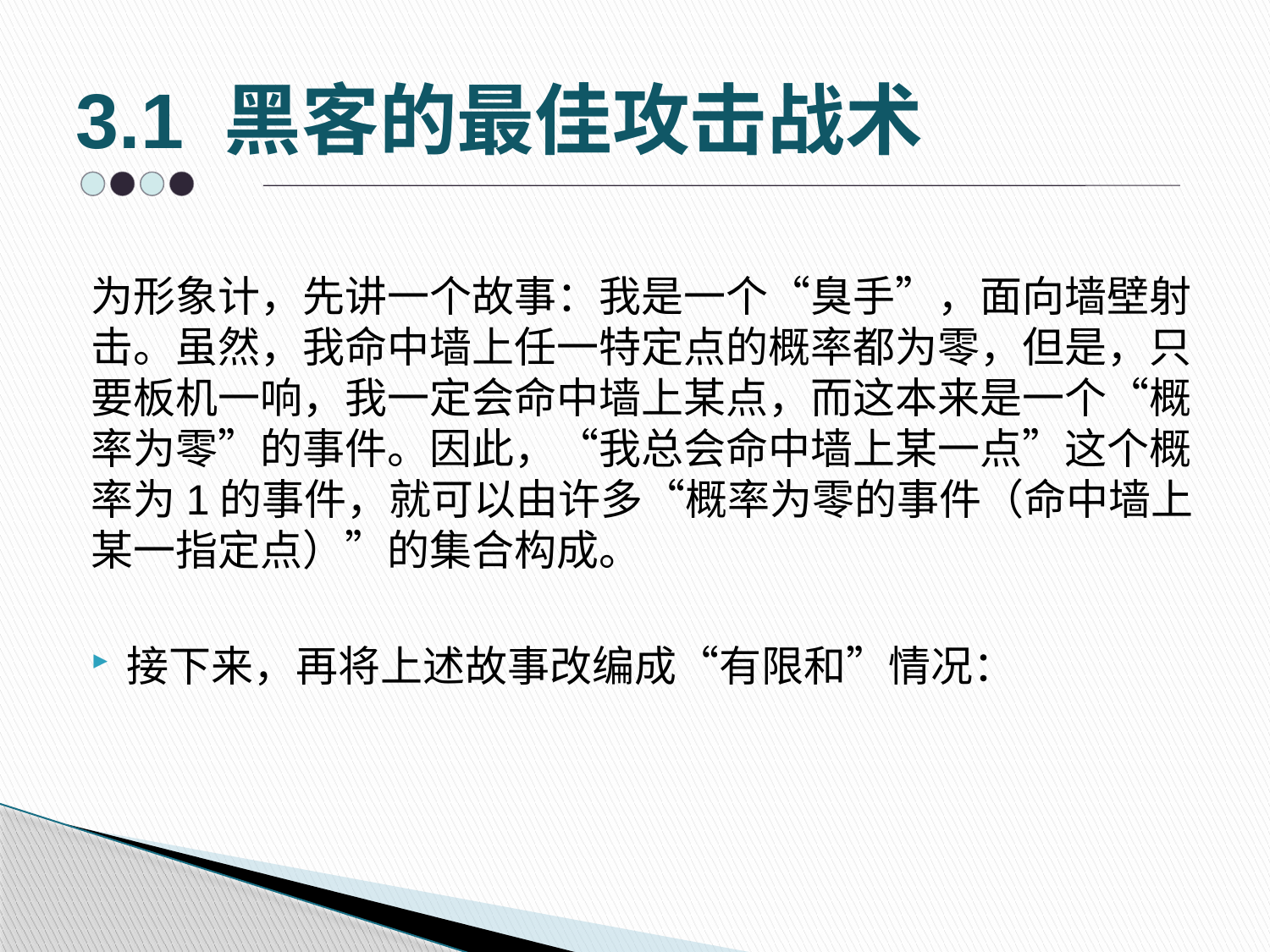

# 3.1 黑客的最佳攻击战术

为形象计，先讲一个故事：我是一个“臭手”，面向墙壁射击。虽然，我命中墙上任一特定点的概率都为零，但是，只要板机一响，我一定会命中墙上某点，而这本来是一个“概率为零”的事件。因此，“我总会命中墙上某一点”这个概率为1的事件，就可以由许多“概率为零的事件（命中墙上某一指定点）”的集合构成。

接下来，再将上述故事改编成“有限和”情况：